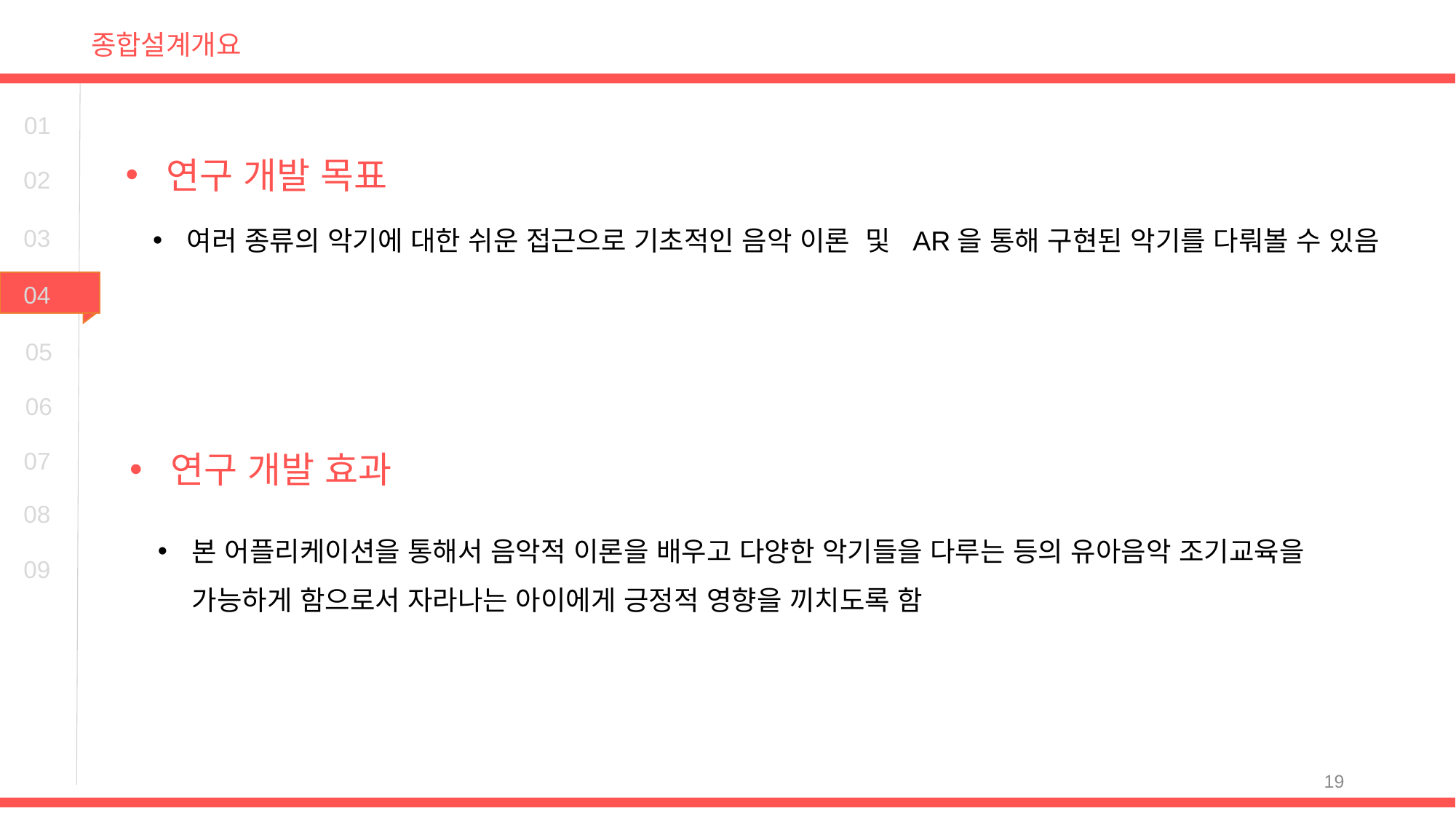

종합설계개요

01
연구 개발 목표
여러 종류의 악기에 대한 쉬운 접근으로 기초적인 음악 이론  및  AR을 통해 구현된 악기를 다뤄볼 수 있음

연구 개발 효과
본 어플리케이션을 통해서 음악적 이론을 배우고 다양한 악기들을 다루는 등의 유아음악 조기교육을 가능하게 함으로서 자라나는 아이에게 긍정적 영향을 끼치도록 함
02
03

04
05
06
07
08
09
19